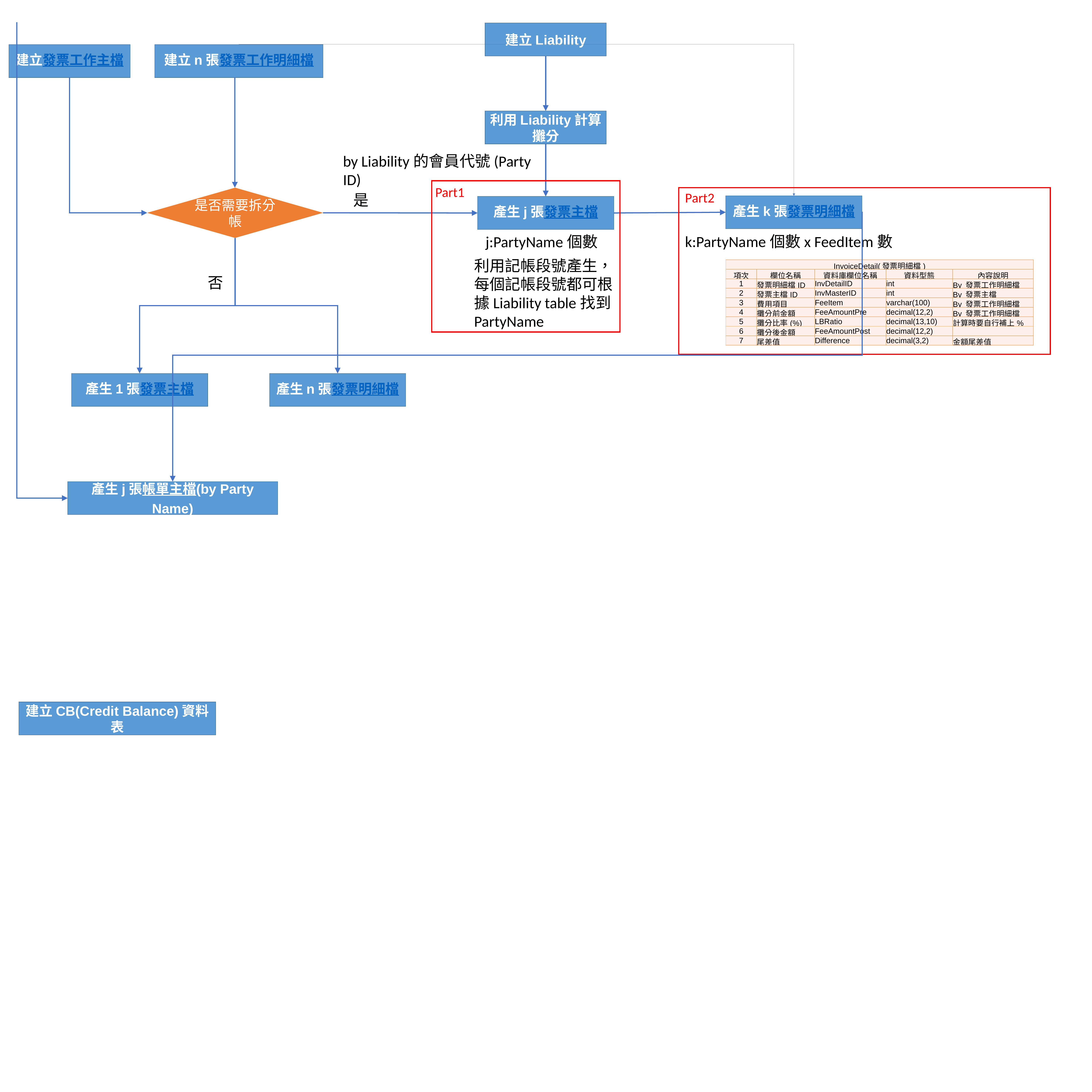

建立Liability
建立發票工作主檔
建立n張發票工作明細檔
利用Liability計算攤分
by Liability的會員代號(Party ID)

Part1

Part2
是否需要拆分帳
是
產生k張發票明細檔
產生j張發票主檔
k:PartyName個數x FeedItem數
j:PartyName個數
利用記帳段號產生，每個記帳段號都可根據Liability table找到PartyName
| InvoiceDetail(發票明細檔) |  |  |  |  |
| --- | --- | --- | --- | --- |
| 項次 | 欄位名稱 | 資料庫欄位名稱 | 資料型態 | 內容說明 |
| 1 | 發票明細檔ID | InvDetailID | int | By 發票工作明細檔 |
| 2 | 發票主檔ID | InvMasterID | int | By 發票主檔 |
| 3 | 費用項目 | FeeItem | varchar(100) | By 發票工作明細檔 |
| 4 | 攤分前金額 | FeeAmountPre | decimal(12,2) | By 發票工作明細檔 |
| 5 | 攤分比率(%) | LBRatio | decimal(13,10) | 計算時要自行補上% |
| 6 | 攤分後金額 | FeeAmountPost | decimal(12,2) |  |
| 7 | 尾差值 | Difference | decimal(3,2) | 金額尾差值 |
否
產生1張發票主檔
產生n張發票明細檔
產生j張帳單主檔(by Party Name)
建立CB(Credit Balance)資料表